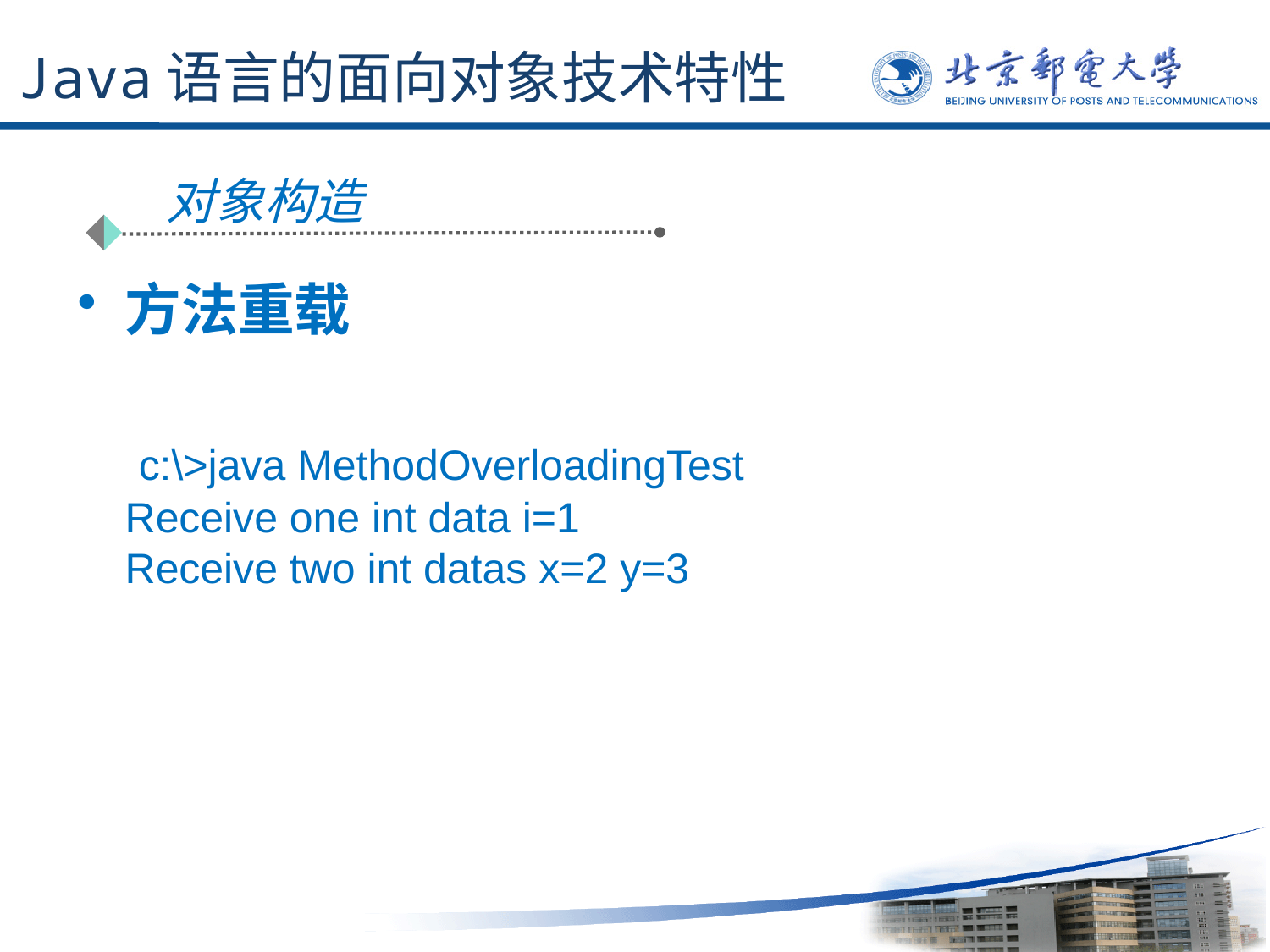

# Java语言的面向对象技术特性

对象构造

方法重载

　c:\>java MethodOverloadingTest
Receive one int data i=1
Receive two int datas x=2 y=3